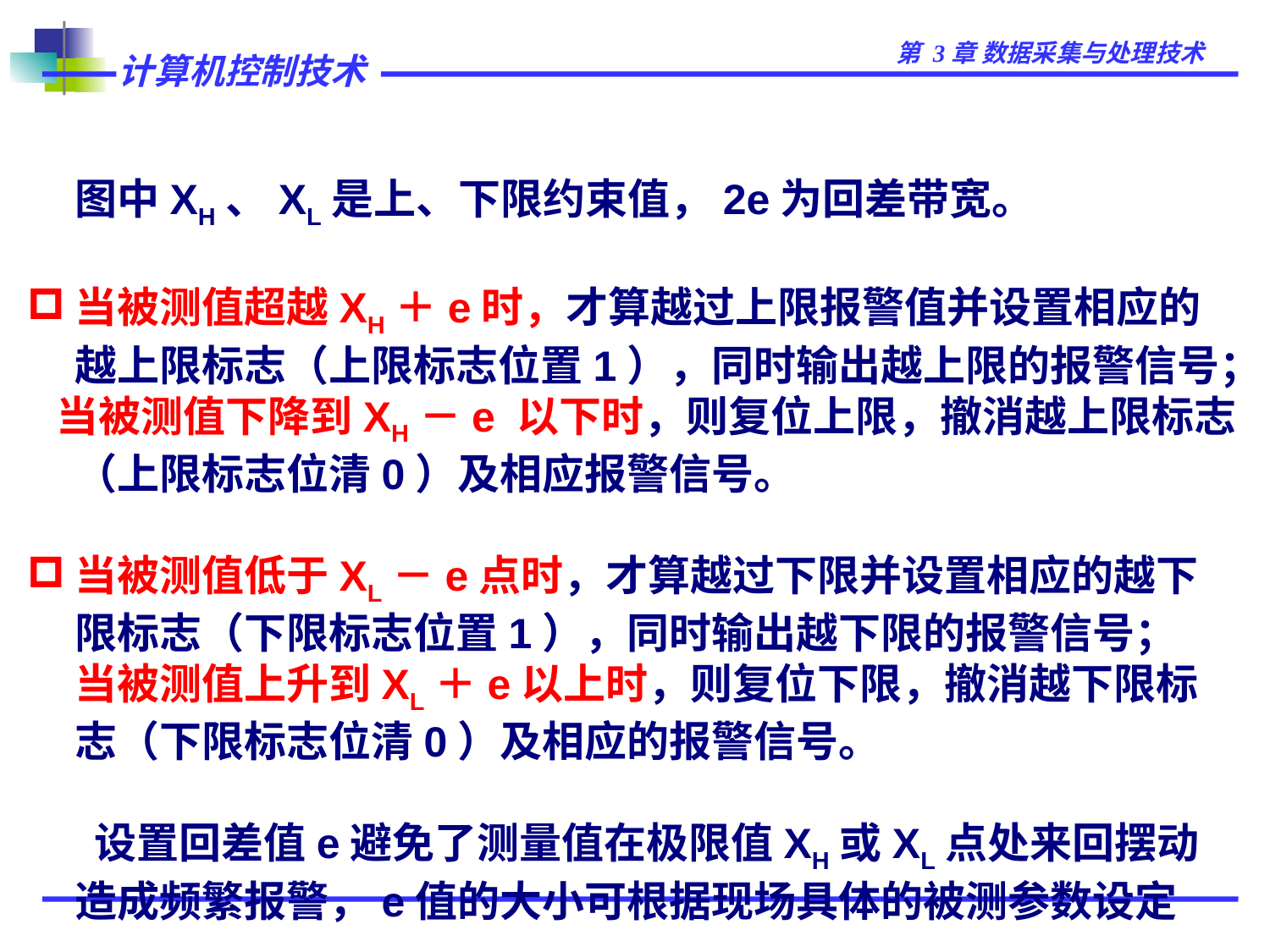

图中XH、XL是上、下限约束值，2e为回差带宽。

当被测值超越XH＋e时，才算越过上限报警值并设置相应的越上限标志（上限标志位置1），同时输出越上限的报警信号；
  当被测值下降到XH－e 以下时，则复位上限，撤消越上限标志（上限标志位清0）及相应报警信号。

当被测值低于XL－e点时，才算越过下限并设置相应的越下限标志（下限标志位置1），同时输出越下限的报警信号；
	当被测值上升到XL＋e以上时，则复位下限，撤消越下限标志（下限标志位清0）及相应的报警信号。

	 设置回差值e避免了测量值在极限值XH或XL点处来回摆动造成频繁报警，e值的大小可根据现场具体的被测参数设定。